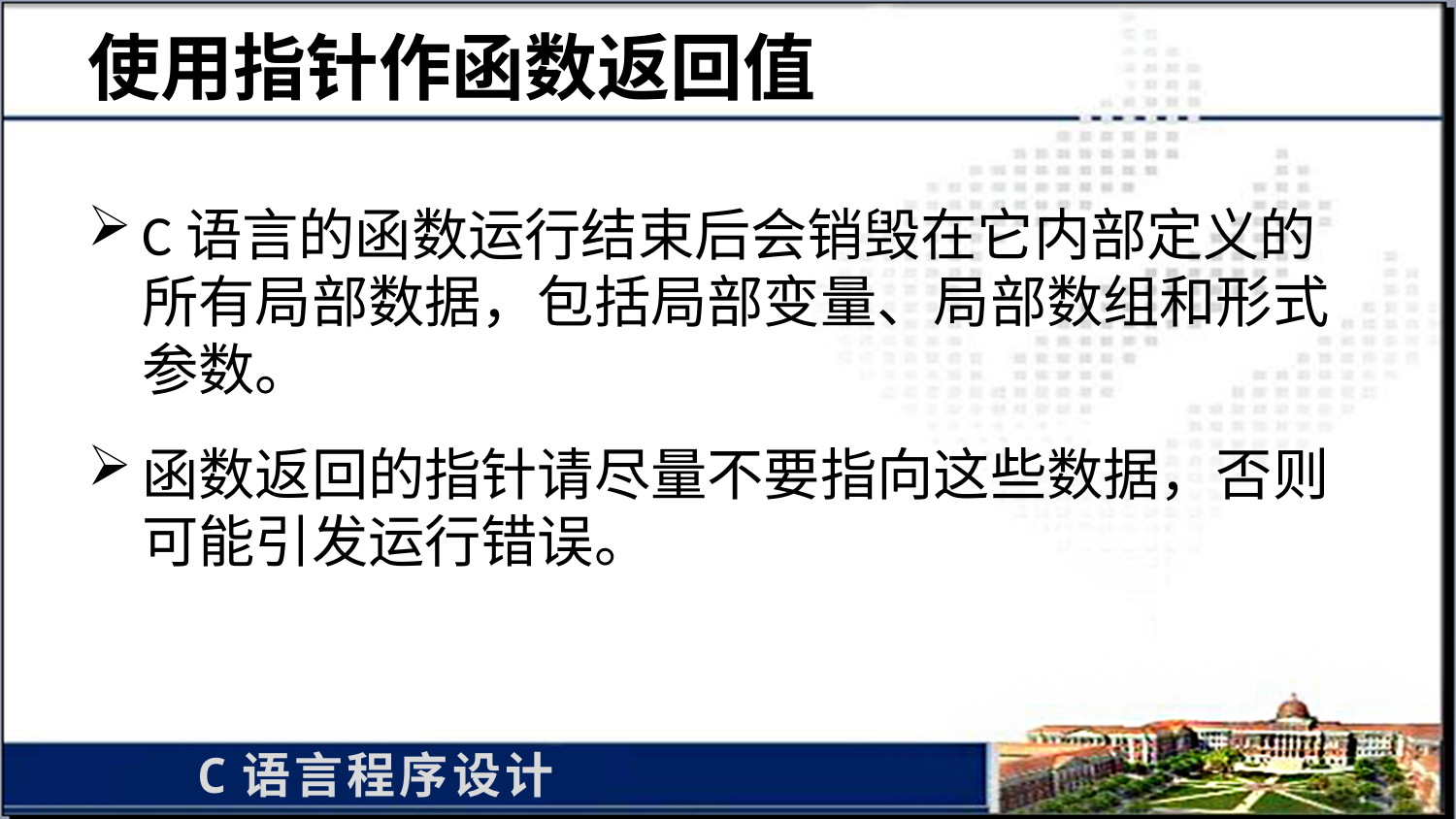

# 使用指针作函数返回值
C语言的函数运行结束后会销毁在它内部定义的所有局部数据，包括局部变量、局部数组和形式参数。
函数返回的指针请尽量不要指向这些数据，否则可能引发运行错误。